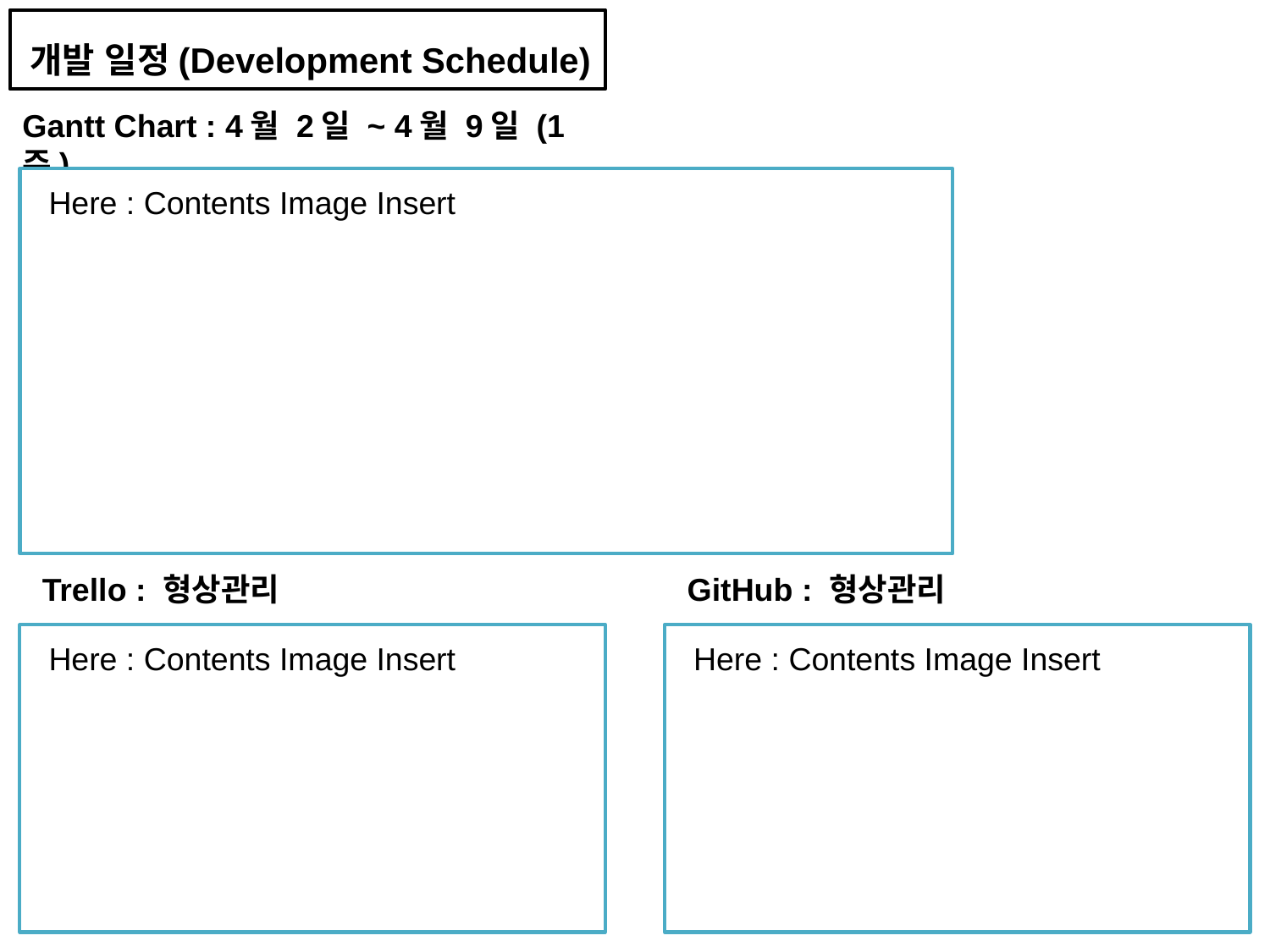

개발 일정(Development Schedule)

Gantt Chart : 4월 2일 ~ 4월 9일 (1주)

Here : Contents Image Insert
Trello : 형상관리
GitHub : 형상관리

Here : Contents Image Insert
Here : Contents Image Insert